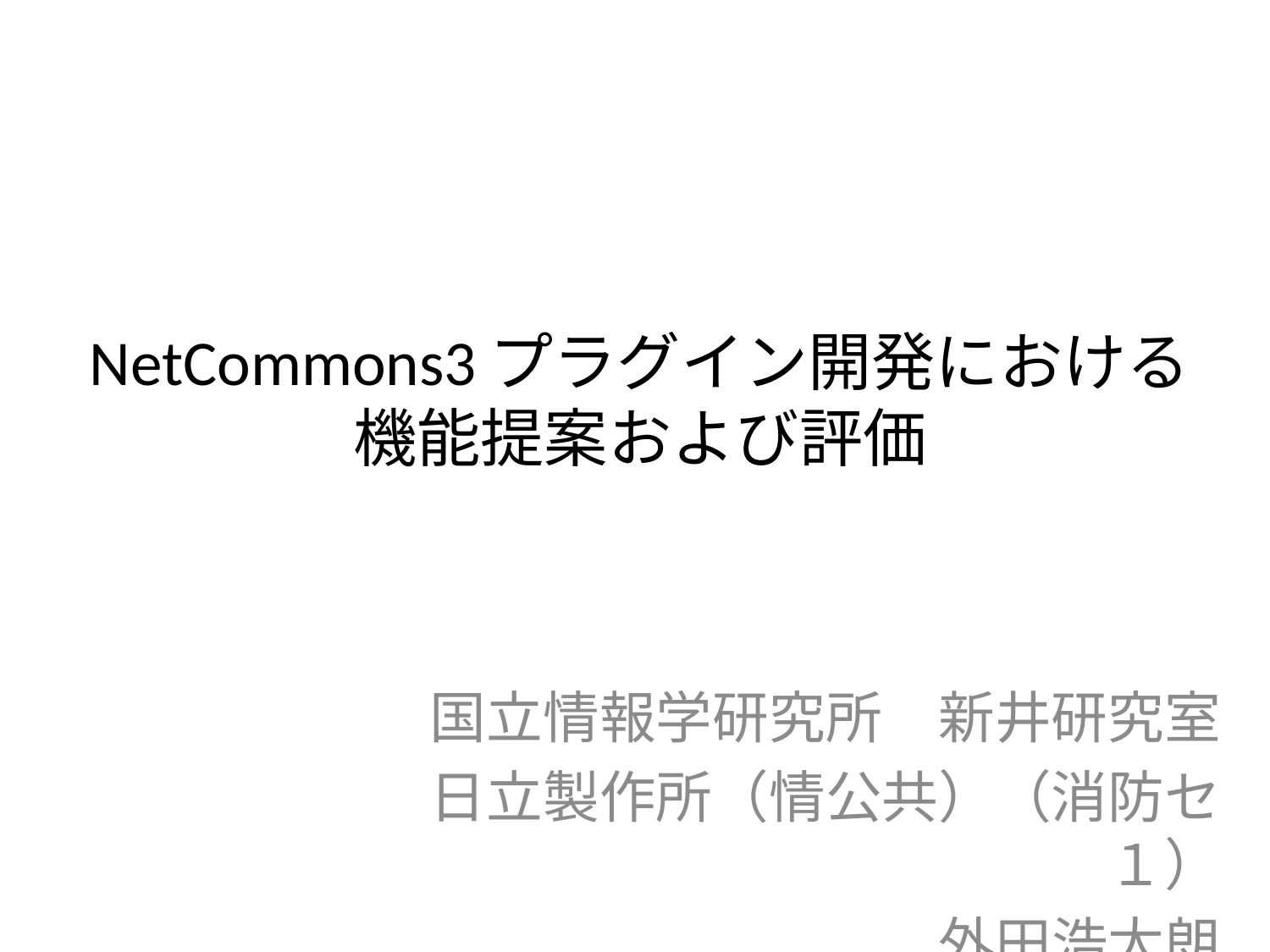

# NetCommons3プラグイン開発における 機能提案および評価
国立情報学研究所　新井研究室
日立製作所（情公共）（消防セ１）
外田浩太朗